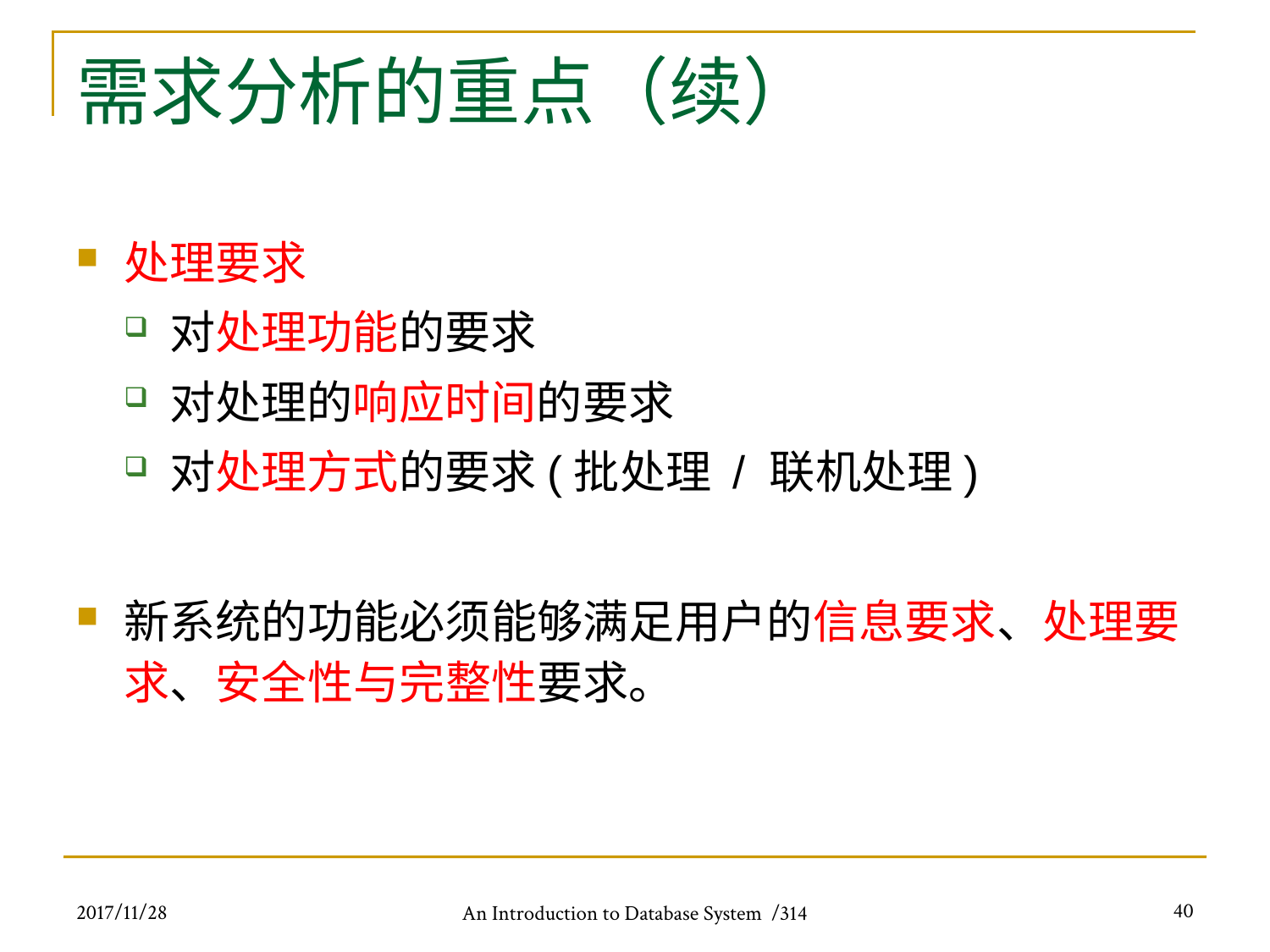

# 需求分析的重点（续）
处理要求
对处理功能的要求
对处理的响应时间的要求
对处理方式的要求(批处理 / 联机处理)

新系统的功能必须能够满足用户的信息要求、处理要求、安全性与完整性要求。
2017/11/28
40
An Introduction to Database System  /314